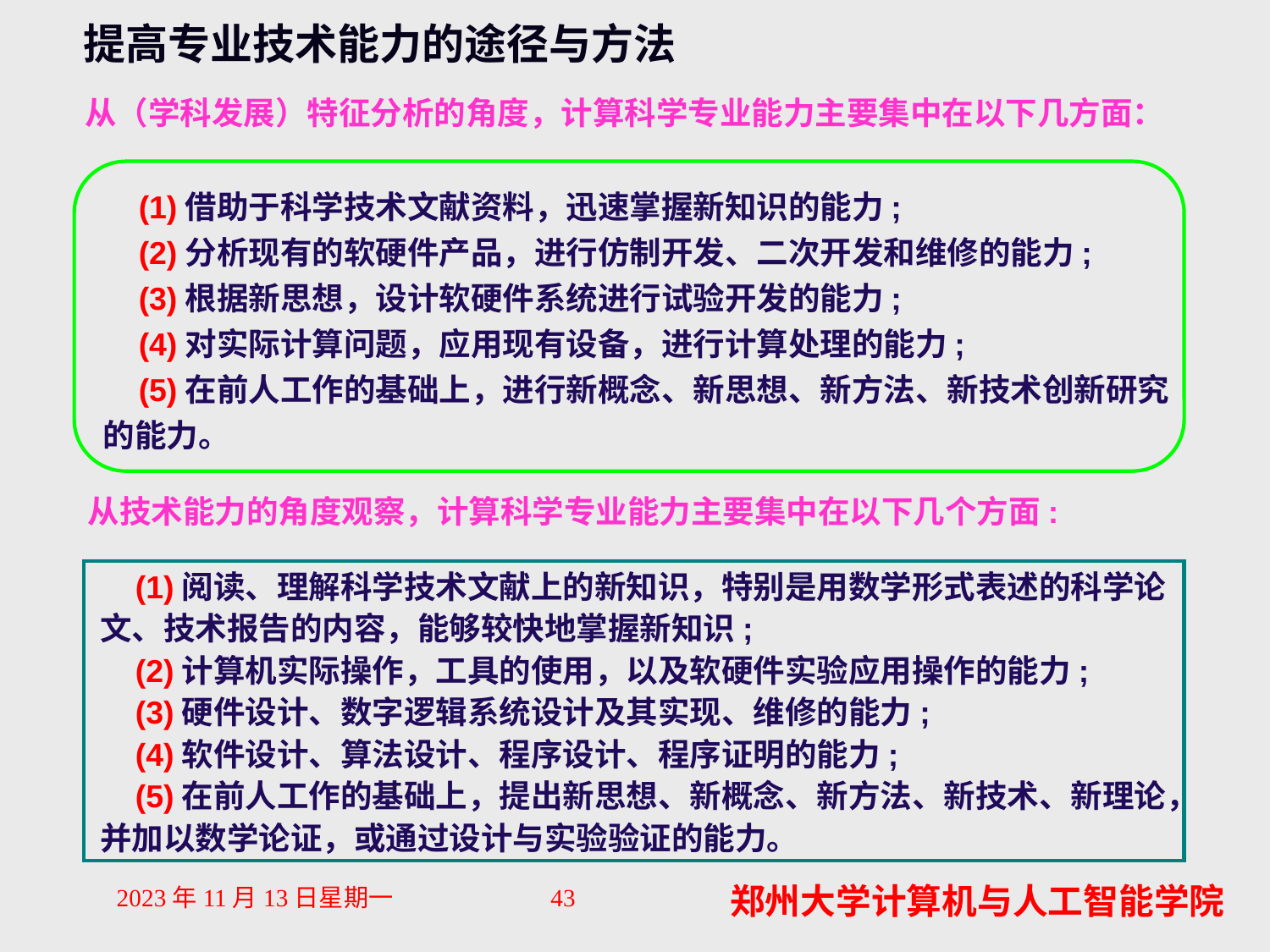

提高专业技术能力的途径与方法
从（学科发展）特征分析的角度，计算科学专业能力主要集中在以下几方面：

    (1)借助于科学技术文献资料，迅速掌握新知识的能力;
    (2)分析现有的软硬件产品，进行仿制开发、二次开发和维修的能力;
    (3)根据新思想，设计软硬件系统进行试验开发的能力;
    (4)对实际计算问题，应用现有设备，进行计算处理的能力;
    (5)在前人工作的基础上，进行新概念、新思想、新方法、新技术创新研究
的能力。
从技术能力的角度观察，计算科学专业能力主要集中在以下几个方面:
    (1)阅读、理解科学技术文献上的新知识，特别是用数学形式表述的科学论
文、技术报告的内容，能够较快地掌握新知识;
    (2)计算机实际操作，工具的使用，以及软硬件实验应用操作的能力;
    (3)硬件设计、数字逻辑系统设计及其实现、维修的能力;
    (4)软件设计、算法设计、程序设计、程序证明的能力;
    (5)在前人工作的基础上，提出新思想、新概念、新方法、新技术、新理论，
并加以数学论证，或通过设计与实验验证的能力。